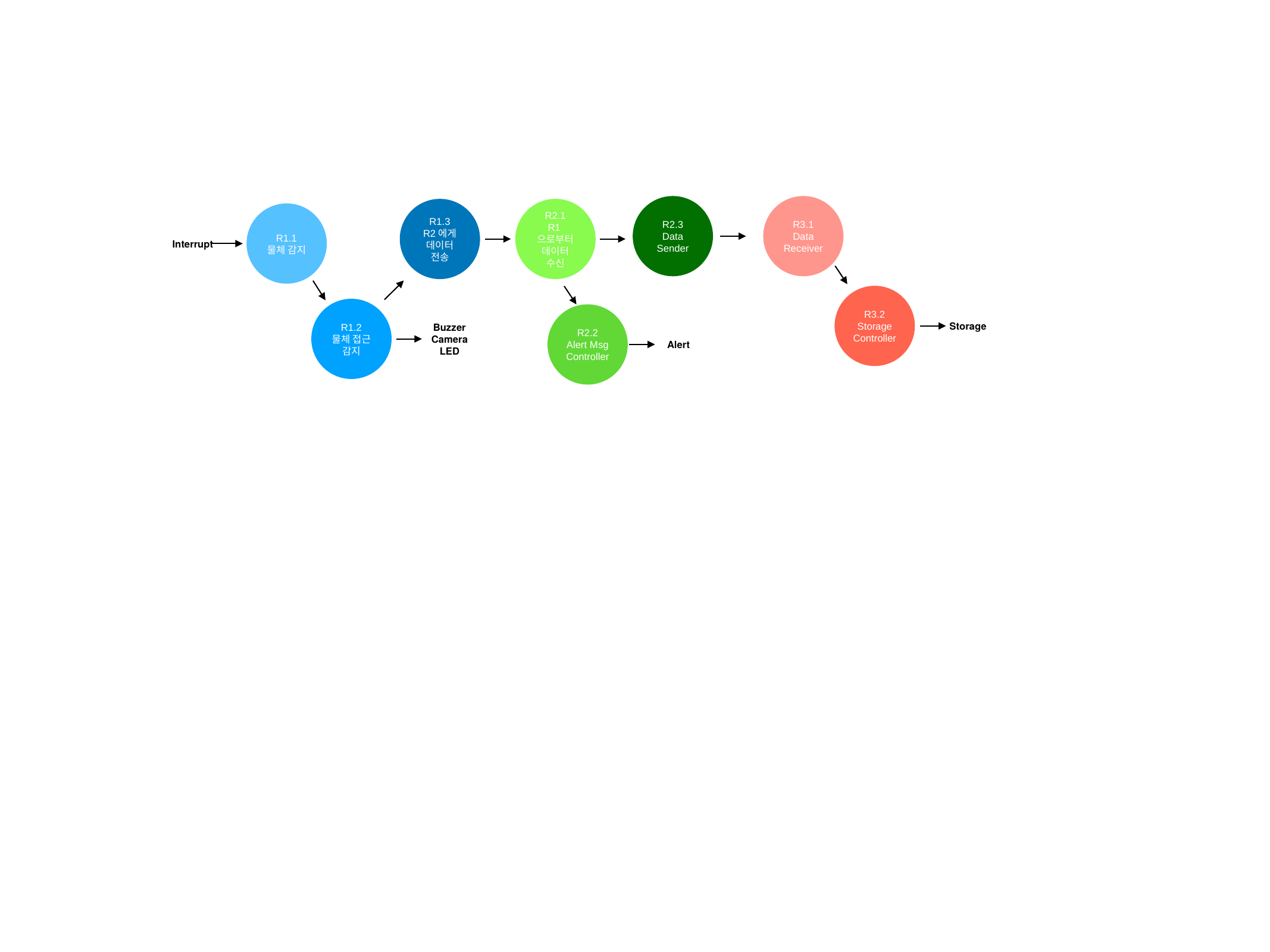

R2.3
Data Sender
R3.1
Data Receiver
R1.3
R2에게 데이터 전송
R2.1
R1으로부터
데이터 수신
R1.1
물체 감지
Interrupt

R3.2
Storage Controller

R1.2
물체 접근 감지
R2.2
Alert Msg Controller
Storage
Buzzer
Camera
LED

Alert